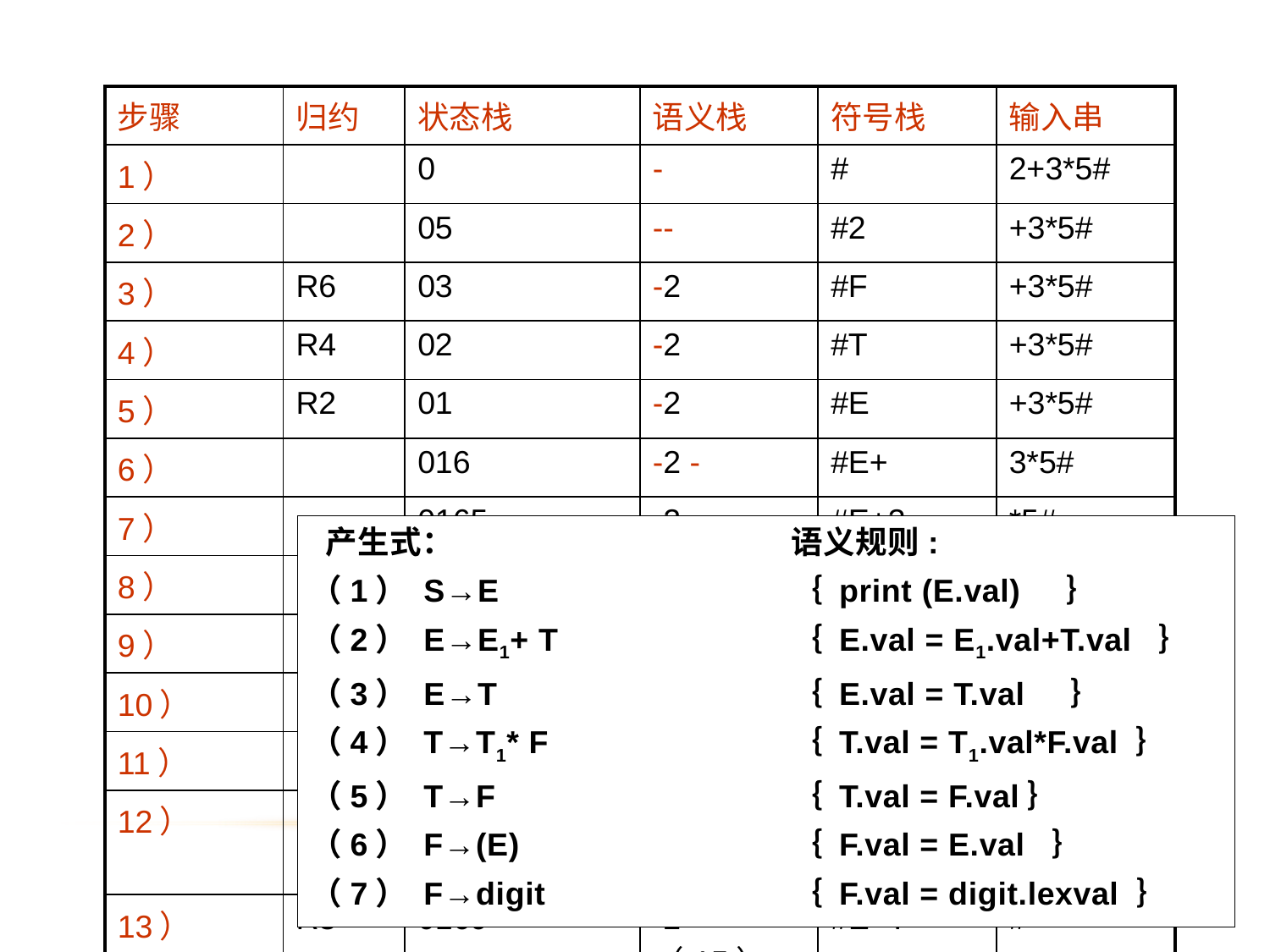

| 步骤 | 归约 | 状态栈 | 语义栈 | 符号栈 | 输入串 |
| --- | --- | --- | --- | --- | --- |
| 1） |  | 0 | - | # | 2+3\*5# |
| 2） |  | 05 | -- | #2 | +3\*5# |
| 3） | R6 | 03 | -2 | #F | +3\*5# |
| 4） | R4 | 02 | -2 | #T | +3\*5# |
| 5） | R2 | 01 | -2 | #E | +3\*5# |
| 6） |  | 016 | -2 - | #E+ | 3\*5# |
| 7） |  | 0165 | -2 -- | #E+3 | \*5# |
| 8） | R6 | 0163 | -2-3 | #E+F | \*5# |
| 9） | R4 | 0169 | -2-3 | #E+T | \*5# |
| 10） |  | 01697 | -2-3- | #E+T\* | # |
| 11） |  | 016975 | -2-3-- | #E+T\*5 | # |
| 12） | R6 | 01697（10） | -2-3-5 | #E+T\*F | # |
| 13） | R3 | 0169 | -2-（15） | #E+T | # |
| 14) | R1 | 01 | -（17） | #E | # |
| 15） | 接受 |  |  |  |  |
 产生式：
（1） S→E
（2） E→E1+ T
（3） E→T
（4） T→T1* F
（5） T→F
（6） F→(E)
（7） F→digit

语义规则:
｛ print (E.val)    ｝
｛ E.val = E1.val+T.val  ｝
｛ E.val = T.val    ｝
｛ T.val = T1.val*F.val ｝
｛ T.val = F.val｝
｛ F.val = E.val  ｝
｛ F.val = digit.lexval ｝
15